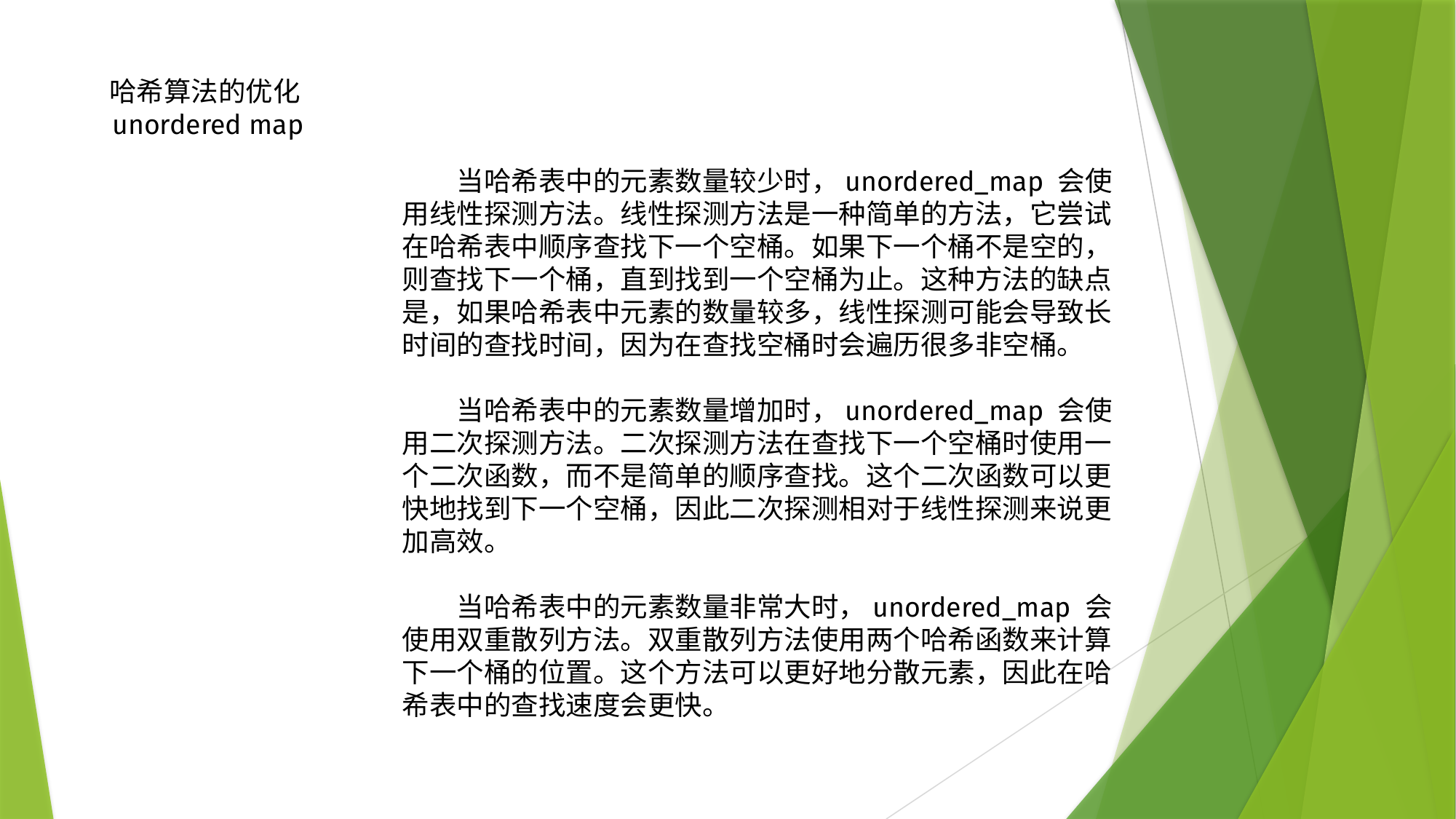

哈希算法的优化unordered map
当哈希表中的元素数量较少时，unordered_map 会使用线性探测方法。线性探测方法是一种简单的方法，它尝试在哈希表中顺序查找下一个空桶。如果下一个桶不是空的，则查找下一个桶，直到找到一个空桶为止。这种方法的缺点是，如果哈希表中元素的数量较多，线性探测可能会导致长时间的查找时间，因为在查找空桶时会遍历很多非空桶。

当哈希表中的元素数量增加时，unordered_map 会使用二次探测方法。二次探测方法在查找下一个空桶时使用一个二次函数，而不是简单的顺序查找。这个二次函数可以更快地找到下一个空桶，因此二次探测相对于线性探测来说更加高效。

当哈希表中的元素数量非常大时，unordered_map 会使用双重散列方法。双重散列方法使用两个哈希函数来计算下一个桶的位置。这个方法可以更好地分散元素，因此在哈希表中的查找速度会更快。